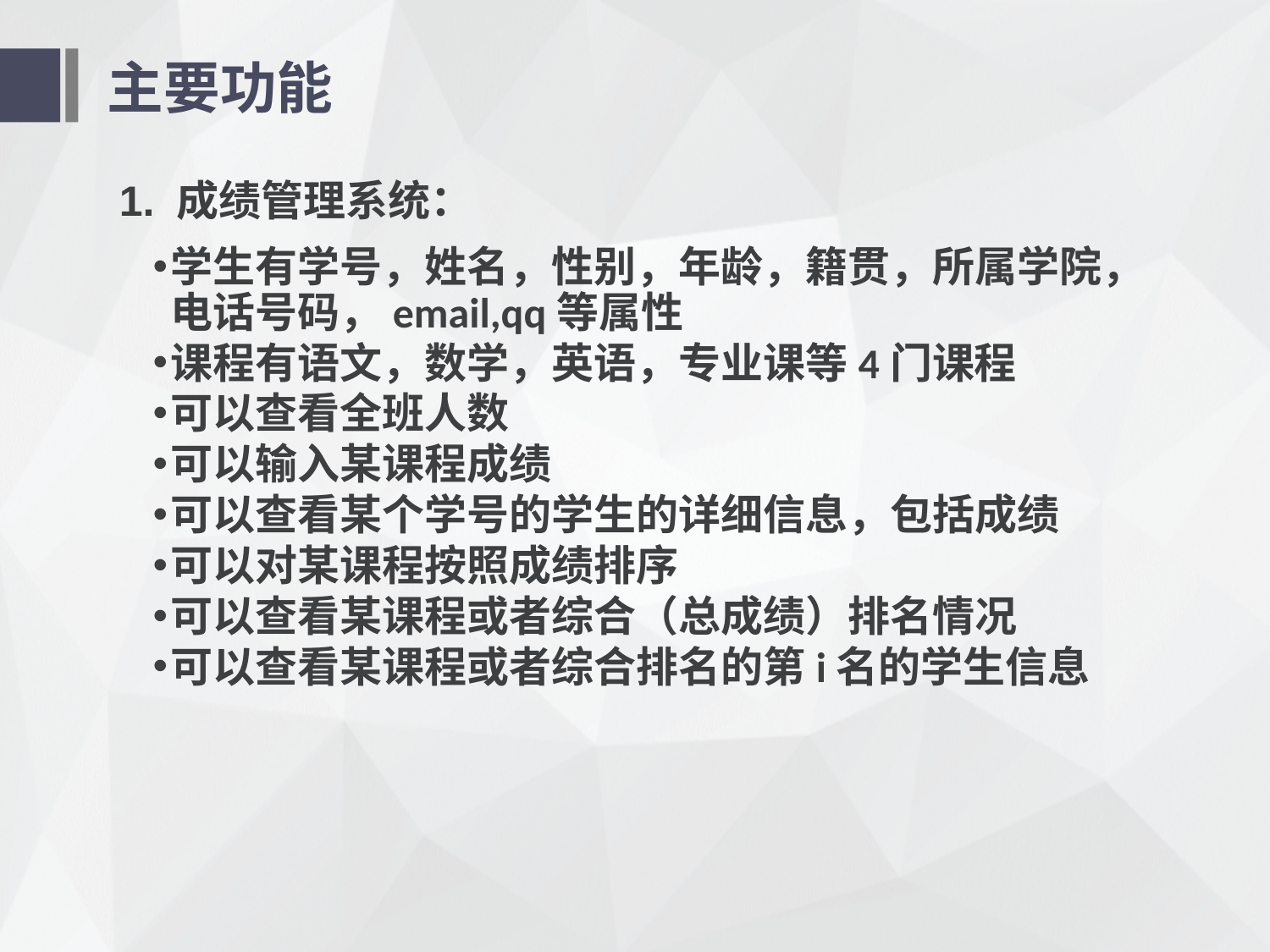

# 主要功能
1. 成绩管理系统：
学生有学号，姓名，性别，年龄，籍贯，所属学院，电话号码，email,qq等属性
课程有语文，数学，英语，专业课等4门课程
可以查看全班人数
可以输入某课程成绩
可以查看某个学号的学生的详细信息，包括成绩
可以对某课程按照成绩排序
可以查看某课程或者综合（总成绩）排名情况
可以查看某课程或者综合排名的第i名的学生信息